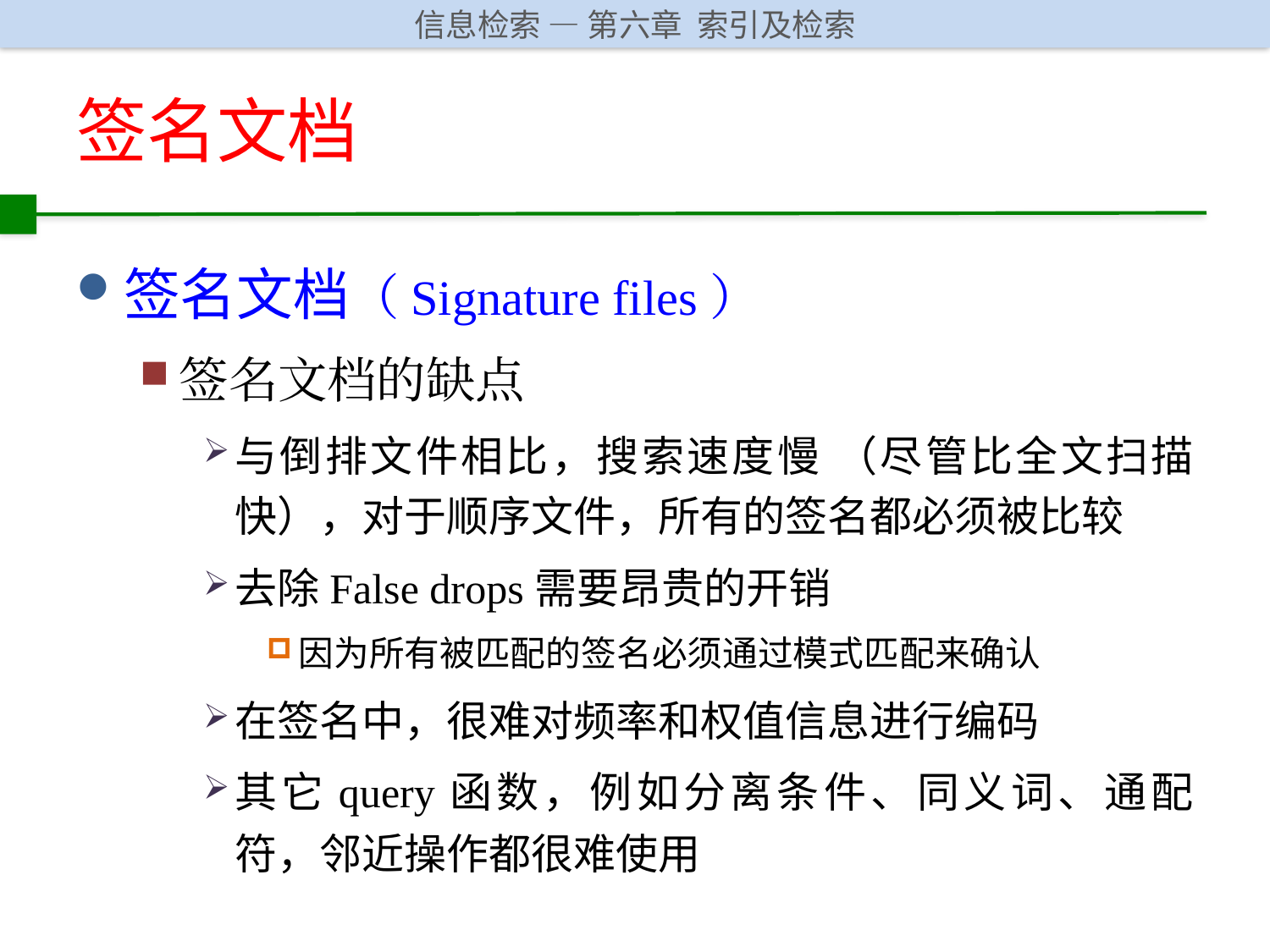

# 签名文档
签名文档（Signature files）
签名文档的缺点
与倒排文件相比，搜索速度慢 （尽管比全文扫描快），对于顺序文件，所有的签名都必须被比较
去除False drops需要昂贵的开销
因为所有被匹配的签名必须通过模式匹配来确认
在签名中，很难对频率和权值信息进行编码
其它query函数，例如分离条件、同义词、通配符，邻近操作都很难使用